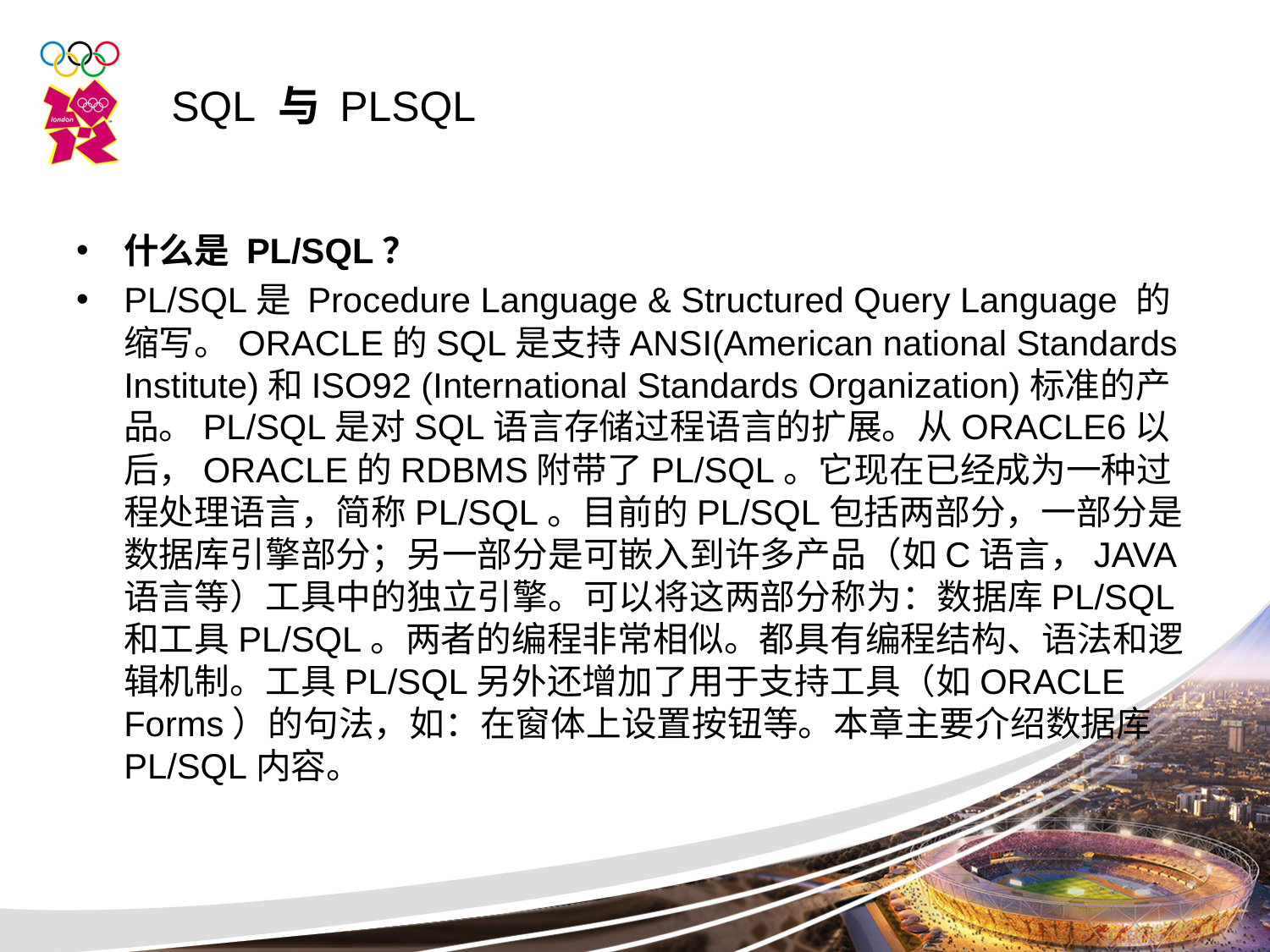

什么是 PL/SQL？
PL/SQL是 Procedure Language & Structured Query Language 的缩写。ORACLE的SQL是支持ANSI(American national Standards Institute)和ISO92 (International Standards Organization)标准的产品。PL/SQL是对SQL语言存储过程语言的扩展。从ORACLE6以后，ORACLE的RDBMS附带了PL/SQL。它现在已经成为一种过程处理语言，简称PL/SQL。目前的PL/SQL包括两部分，一部分是数据库引擎部分；另一部分是可嵌入到许多产品（如C语言，JAVA语言等）工具中的独立引擎。可以将这两部分称为：数据库PL/SQL和工具PL/SQL。两者的编程非常相似。都具有编程结构、语法和逻辑机制。工具PL/SQL另外还增加了用于支持工具（如ORACLE Forms）的句法，如：在窗体上设置按钮等。本章主要介绍数据库PL/SQL内容。

SQL 与 PLSQL